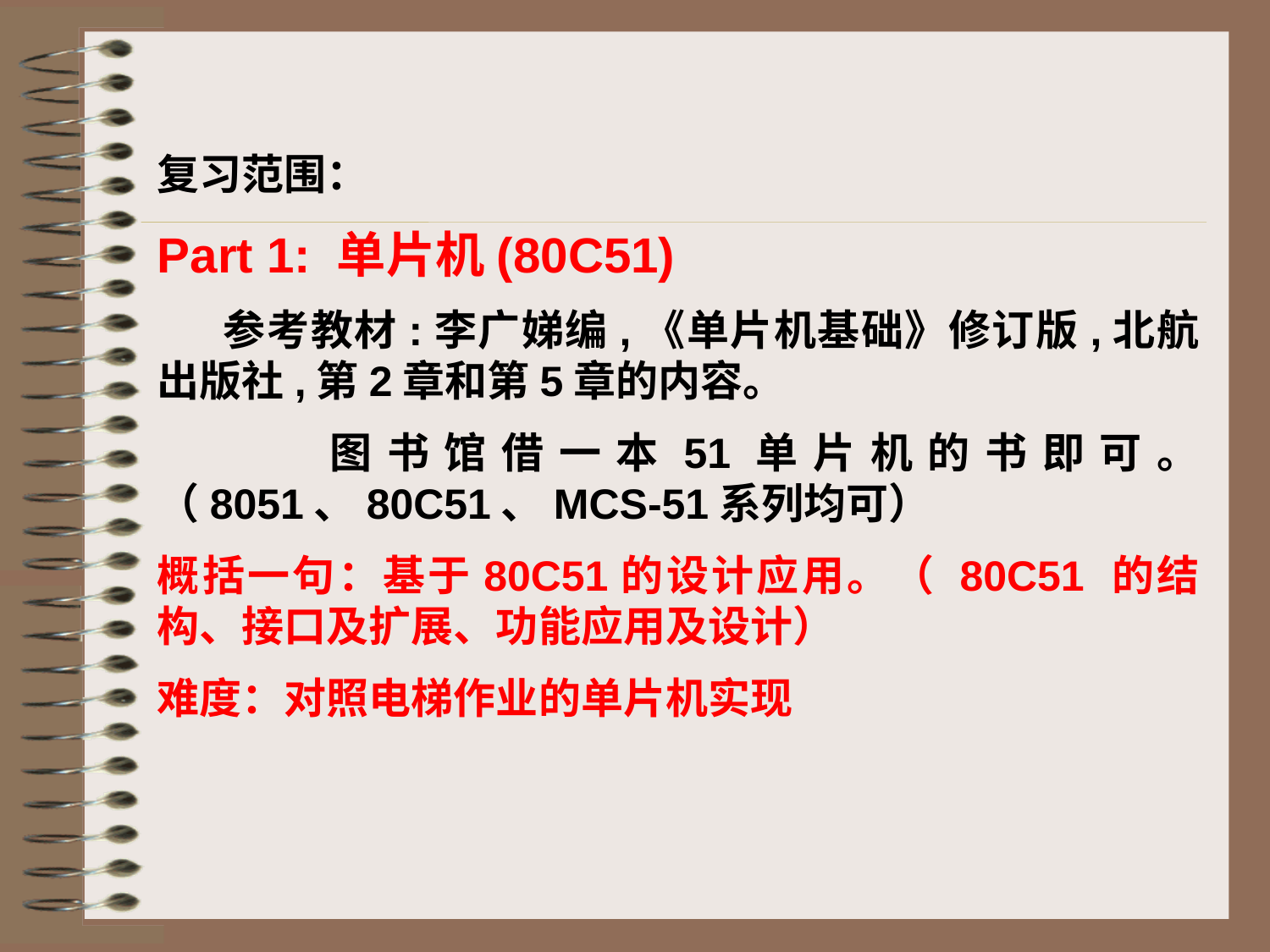

复习范围：
Part 1: 单片机(80C51)
     参考教材:李广娣编,《单片机基础》修订版,北航出版社,第2章和第5章的内容。
      图书馆借一本51单片机的书即可。（8051、80C51、MCS-51系列均可）
概括一句：基于80C51的设计应用。（ 80C51 的结构、接口及扩展、功能应用及设计）
难度：对照电梯作业的单片机实现